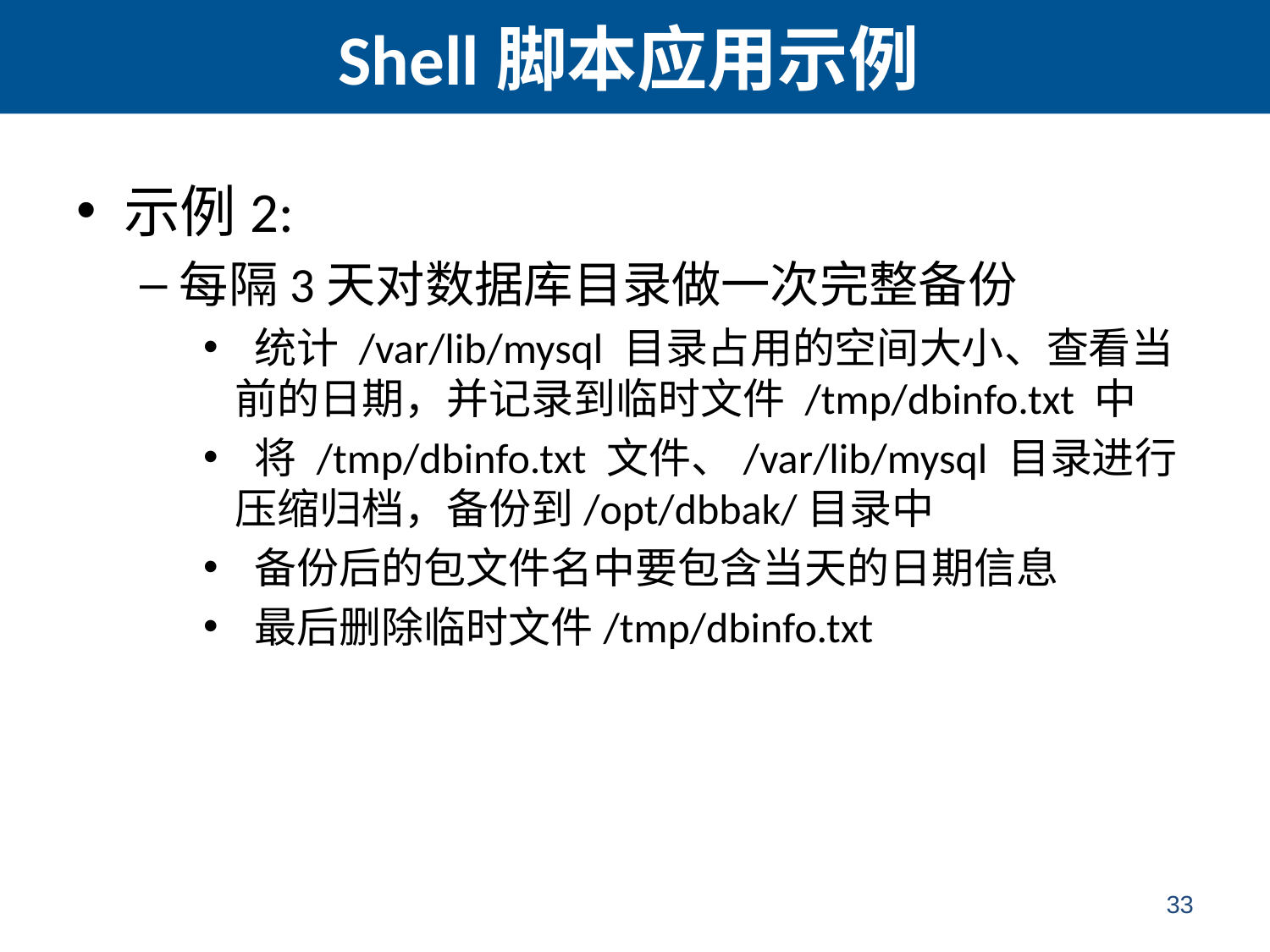

# Shell脚本应用示例
示例2:
每隔3天对数据库目录做一次完整备份
 统计 /var/lib/mysql 目录占用的空间大小、查看当前的日期，并记录到临时文件 /tmp/dbinfo.txt 中
 将 /tmp/dbinfo.txt 文件、/var/lib/mysql 目录进行压缩归档，备份到/opt/dbbak/目录中
 备份后的包文件名中要包含当天的日期信息
 最后删除临时文件/tmp/dbinfo.txt
33